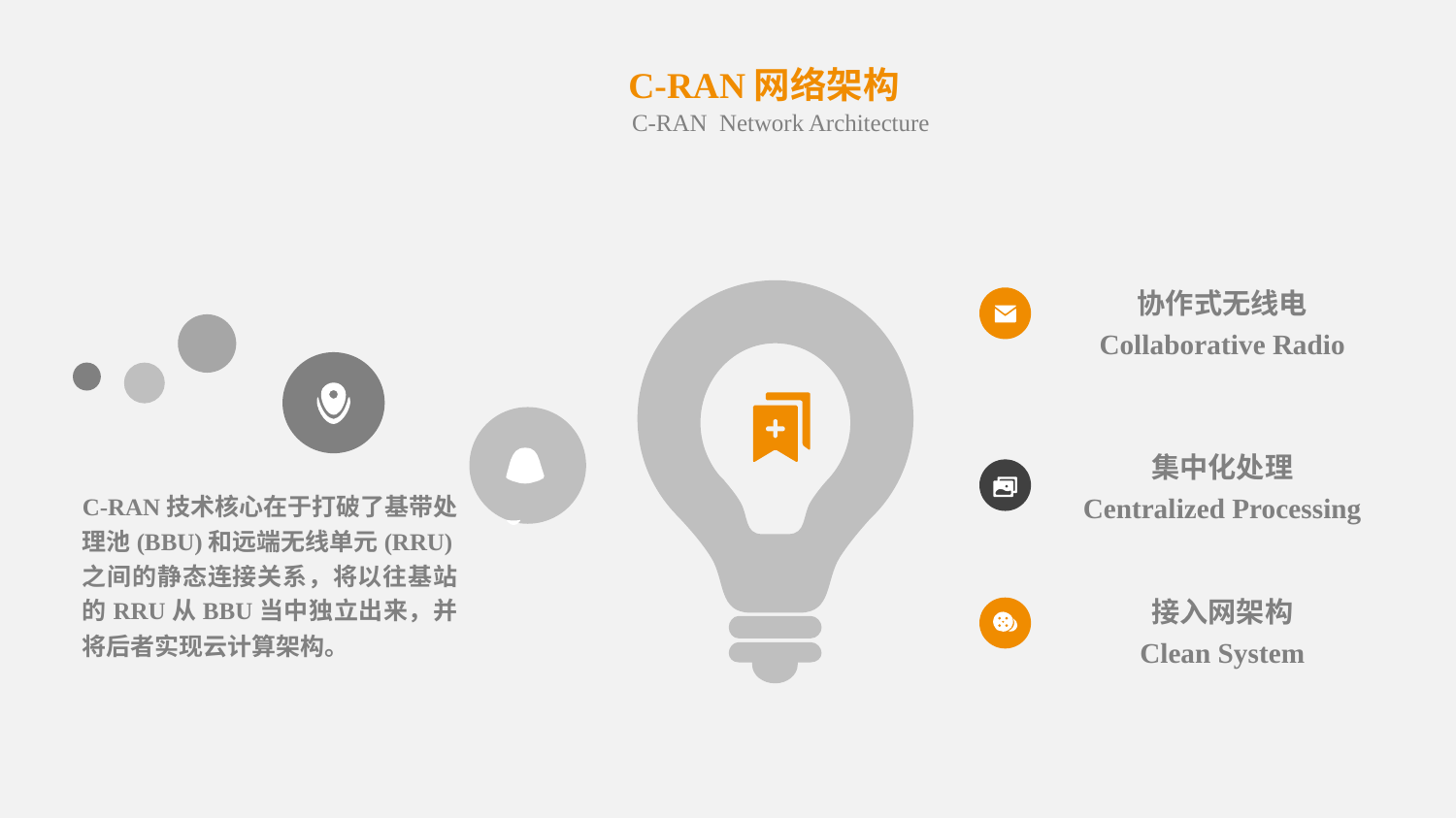

C-RAN网络架构
C-RAN  Network Architecture
协作式无线电
Collaborative Radio

集中化处理
Centralized Processing

C-RAN技术核心在于打破了基带处理池(BBU)和远端无线单元(RRU)之间的静态连接关系，将以往基站的RRU从BBU当中独立出来，并将后者实现云计算架构。
接入网架构
Clean System